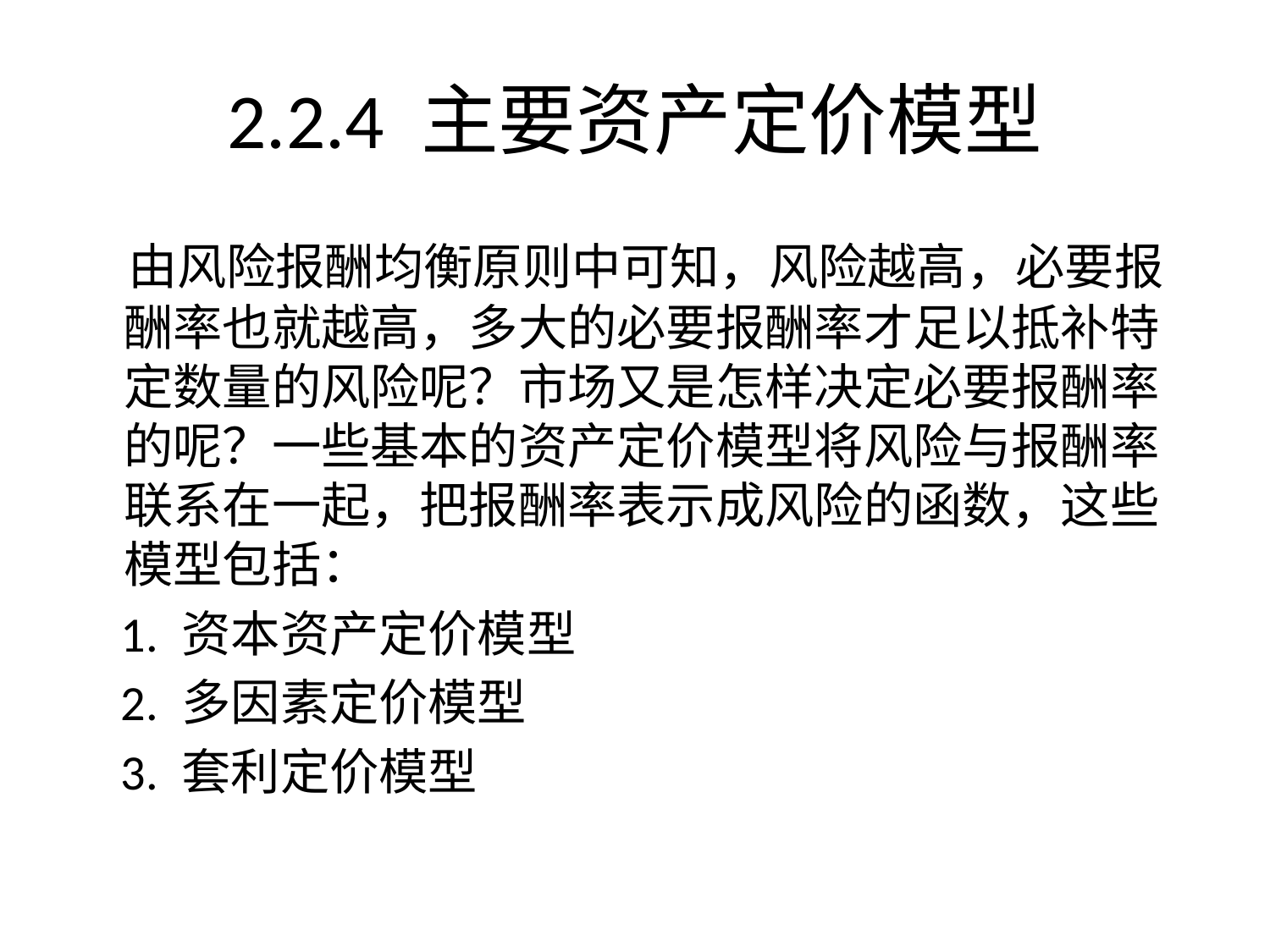

# 2.2.4 主要资产定价模型
   由风险报酬均衡原则中可知，风险越高，必要报酬率也就越高，多大的必要报酬率才足以抵补特定数量的风险呢？市场又是怎样决定必要报酬率的呢？一些基本的资产定价模型将风险与报酬率联系在一起，把报酬率表示成风险的函数，这些模型包括：
    1. 资本资产定价模型
    2. 多因素定价模型
    3. 套利定价模型